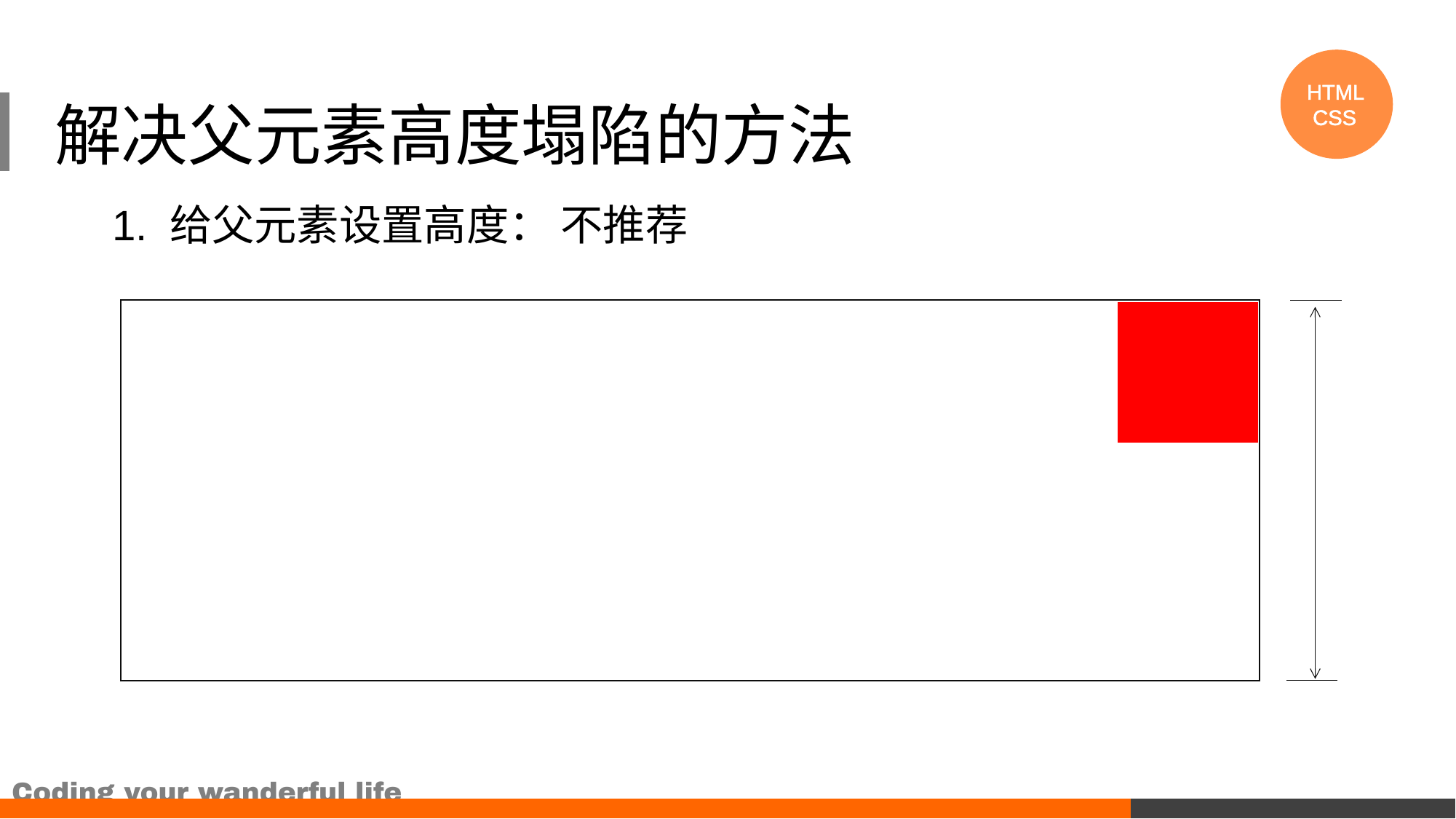

解决父元素高度塌陷的方法

 HTML
  CSS

1. 给父元素设置高度： 不推荐

Coding your wanderful life